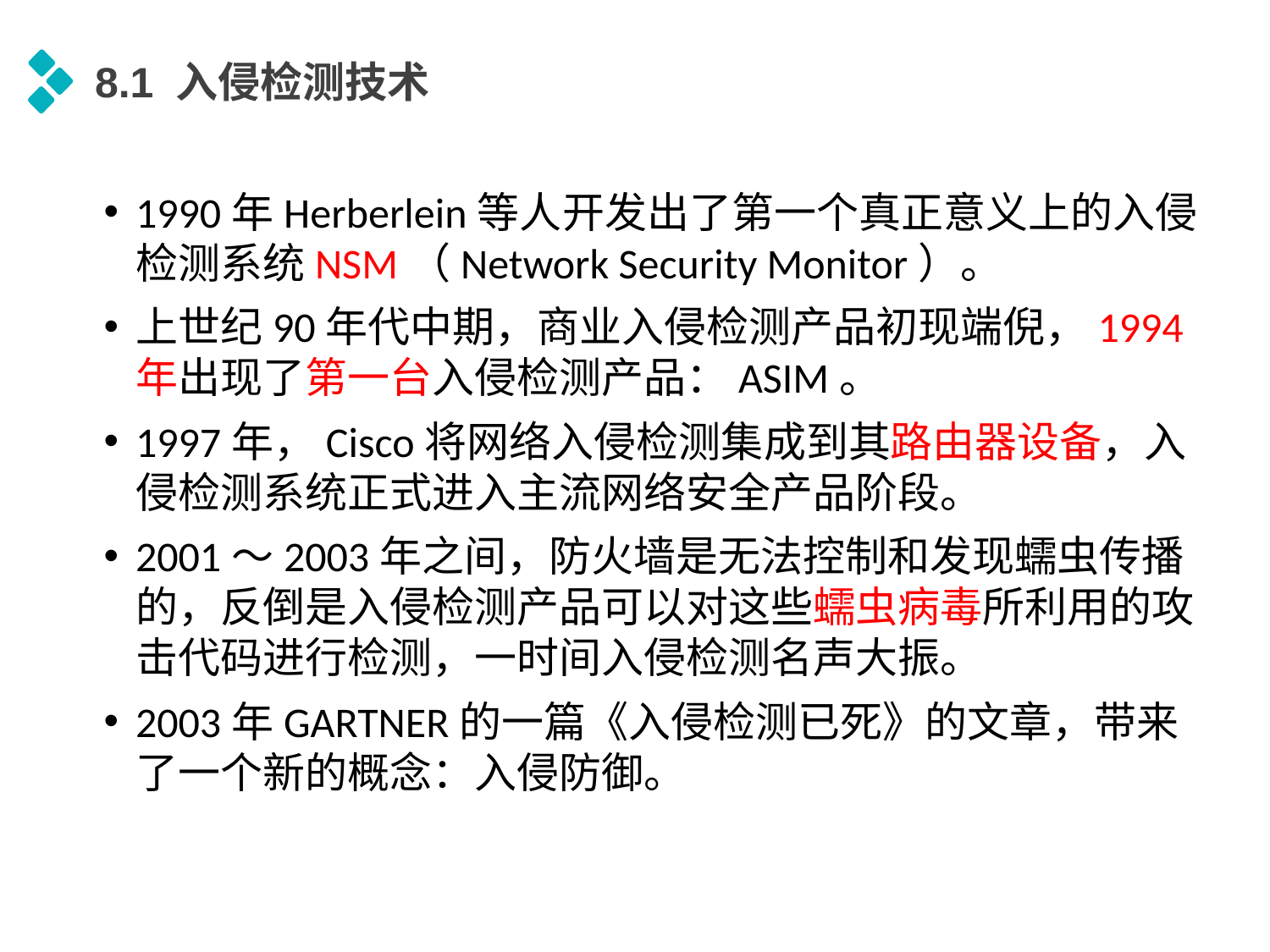

8.1 入侵检测技术

1990年Herberlein等人开发出了第一个真正意义上的入侵检测系统NSM（Network Security Monitor）。
上世纪90年代中期，商业入侵检测产品初现端倪，1994年出现了第一台入侵检测产品：ASIM。
1997年，Cisco将网络入侵检测集成到其路由器设备，入侵检测系统正式进入主流网络安全产品阶段。
2001～2003年之间，防火墙是无法控制和发现蠕虫传播的，反倒是入侵检测产品可以对这些蠕虫病毒所利用的攻击代码进行检测，一时间入侵检测名声大振。
2003年GARTNER的一篇《入侵检测已死》的文章，带来了一个新的概念：入侵防御。